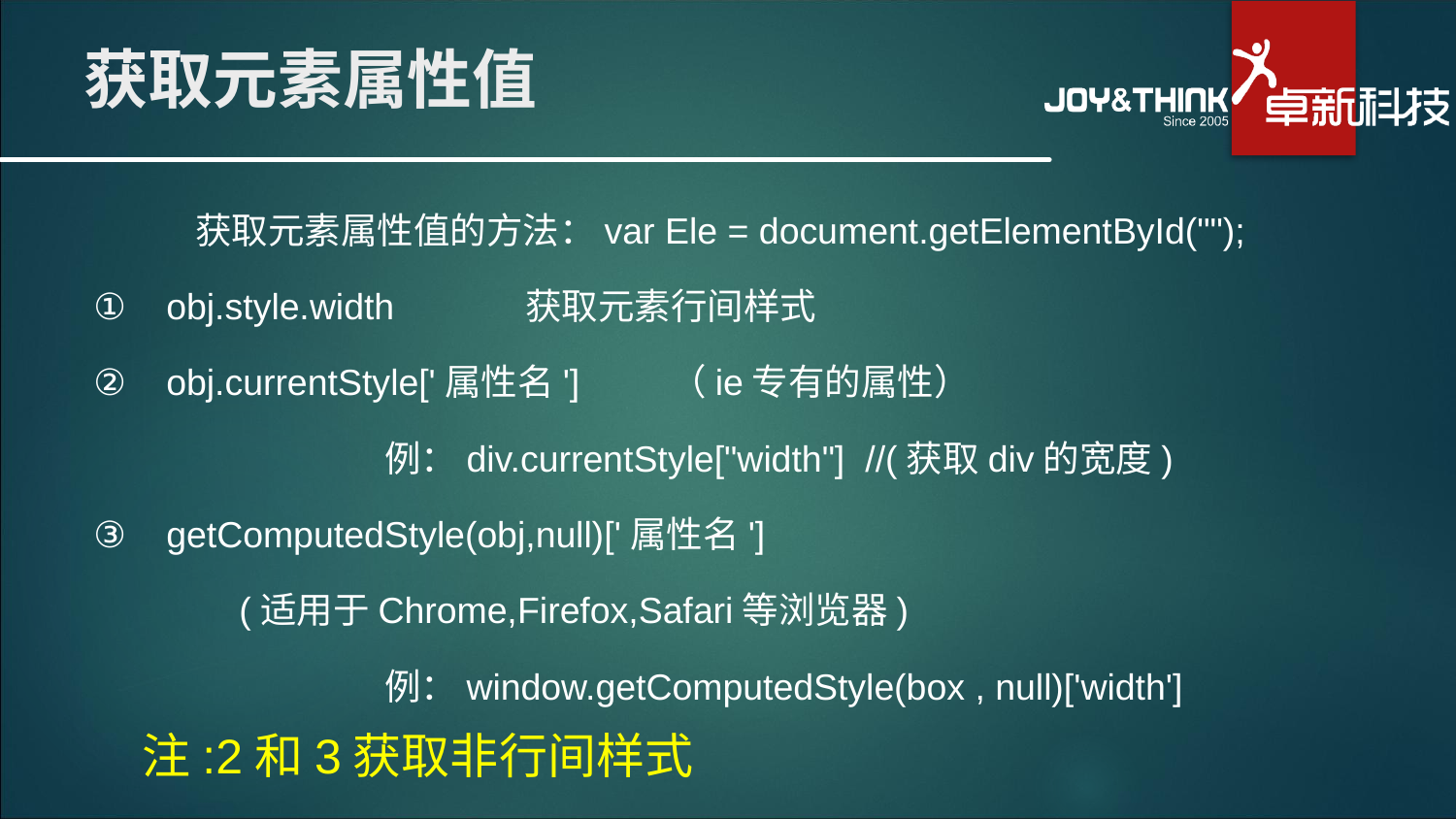

# 获取元素属性值
 获取元素属性值的方法：var Ele = document.getElementById("");
obj.style.width            获取元素行间样式
obj.currentStyle['属性名']        （ie专有的属性）
		例：div.currentStyle["width"]  //(获取div的宽度)
getComputedStyle(obj,null)['属性名']
	(适用于Chrome,Firefox,Safari等浏览器)
		例：window.getComputedStyle(box , null)['width']
注:2和3获取非行间样式